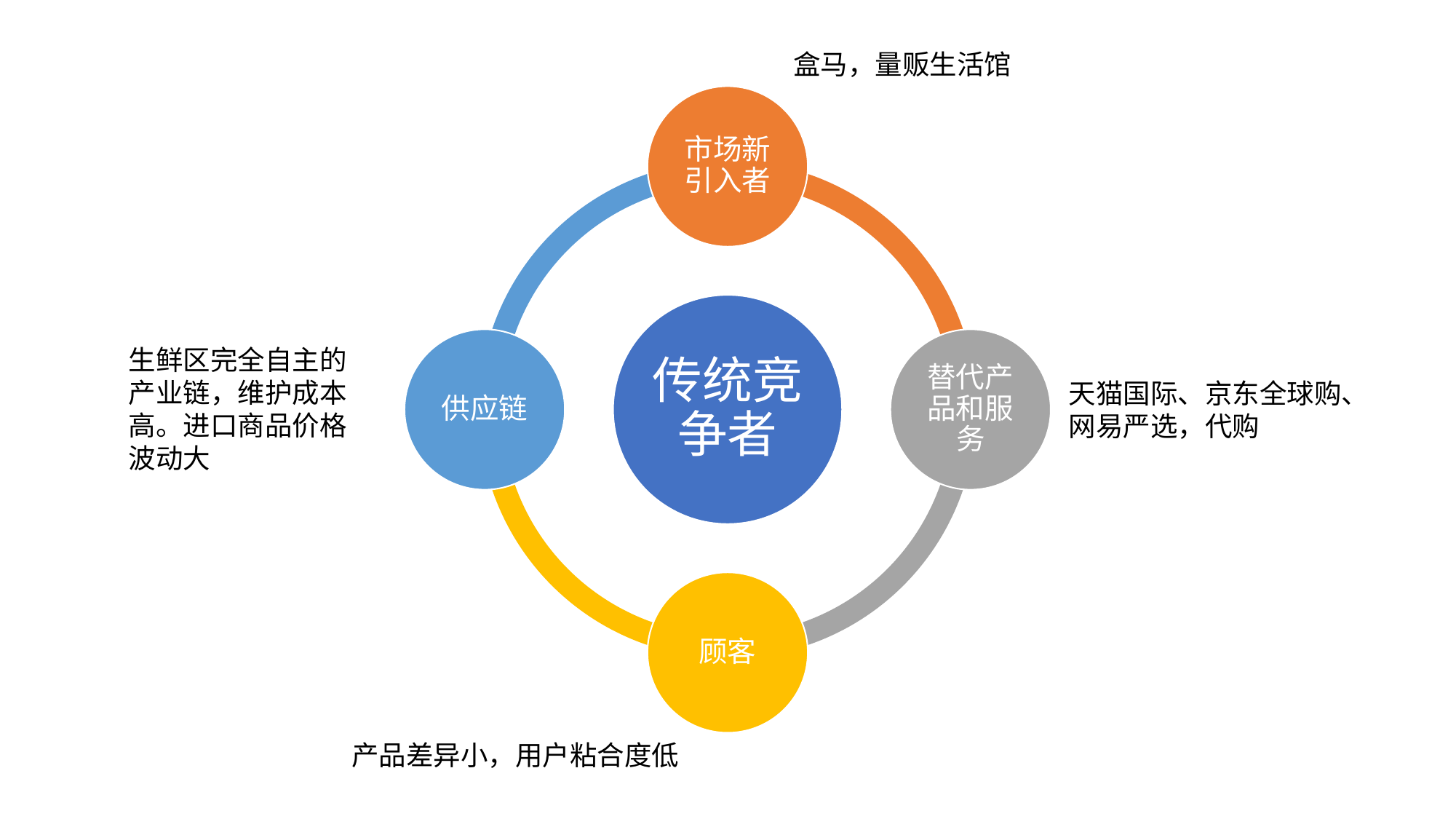

盒马，量贩生活馆
传统竞争者
市场新引入者
替代产品和服务
顾客
供应链
生鲜区完全自主的产业链，维护成本高。进口商品价格波动大
天猫国际、京东全球购、网易严选，代购
产品差异小，用户粘合度低